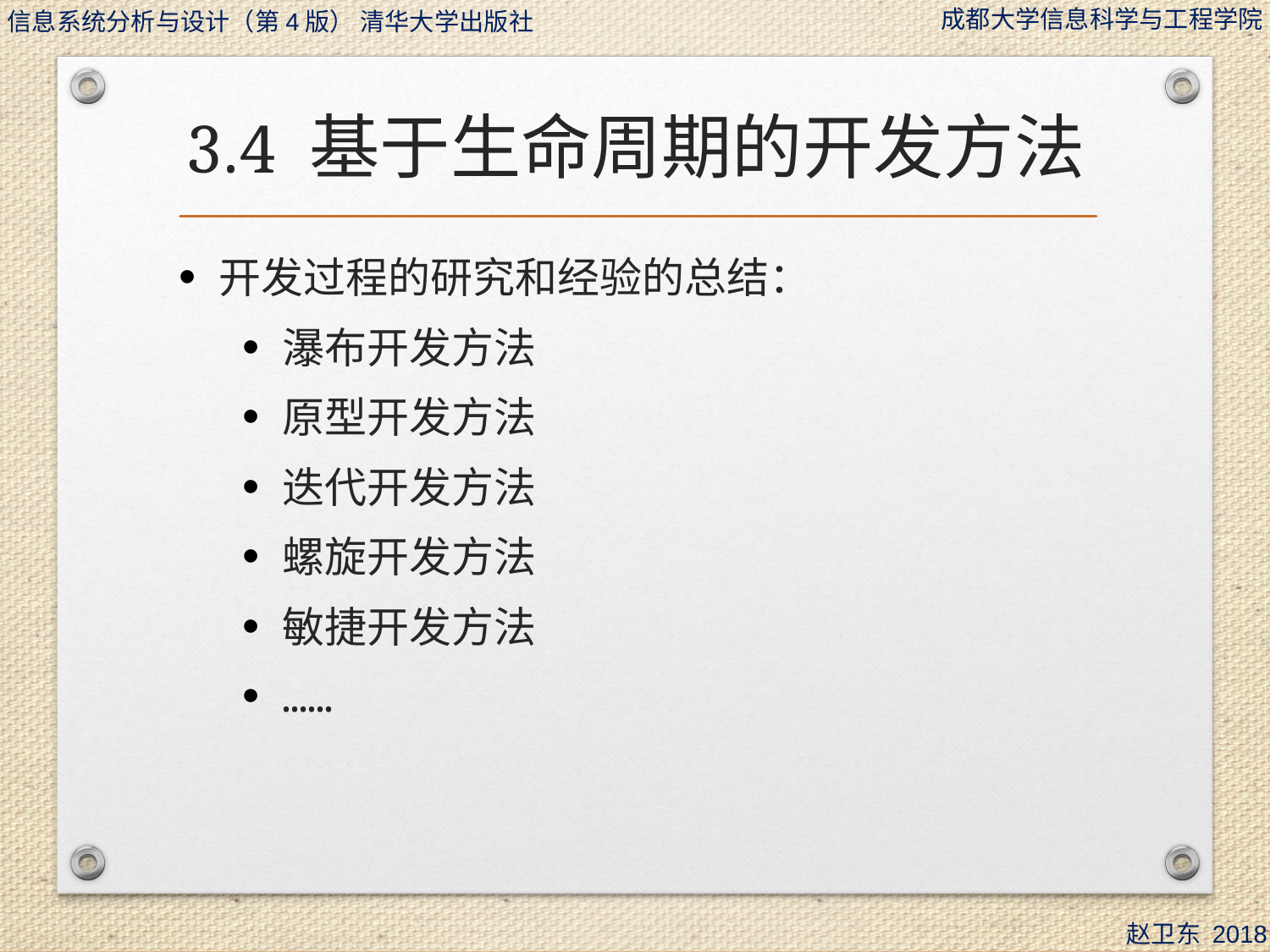

# 3.4 基于生命周期的开发方法
开发过程的研究和经验的总结：
瀑布开发方法
原型开发方法
迭代开发方法
螺旋开发方法
敏捷开发方法
……